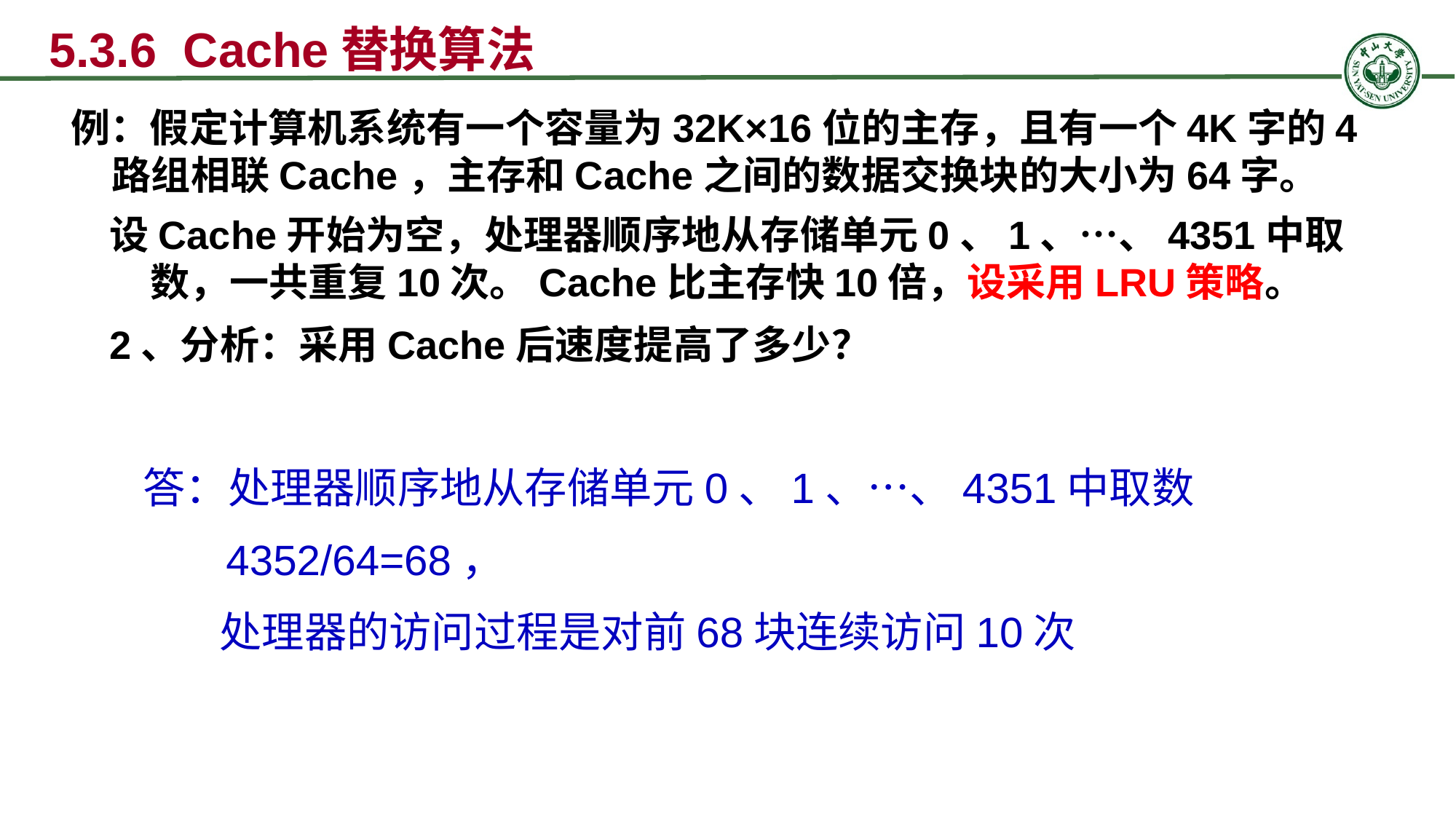

5.3.6  Cache替换算法

例：假定计算机系统有一个容量为32K×16位的主存，且有一个4K字的4路组相联Cache，主存和Cache之间的数据交换块的大小为64字。
设Cache开始为空，处理器顺序地从存储单元0、1、…、4351中取数，一共重复10次。Cache比主存快10倍，设采用LRU策略。
2、分析：采用Cache后速度提高了多少？
答：处理器顺序地从存储单元0、1、…、4351中取数
       4352/64=68，
       处理器的访问过程是对前68块连续访问10次